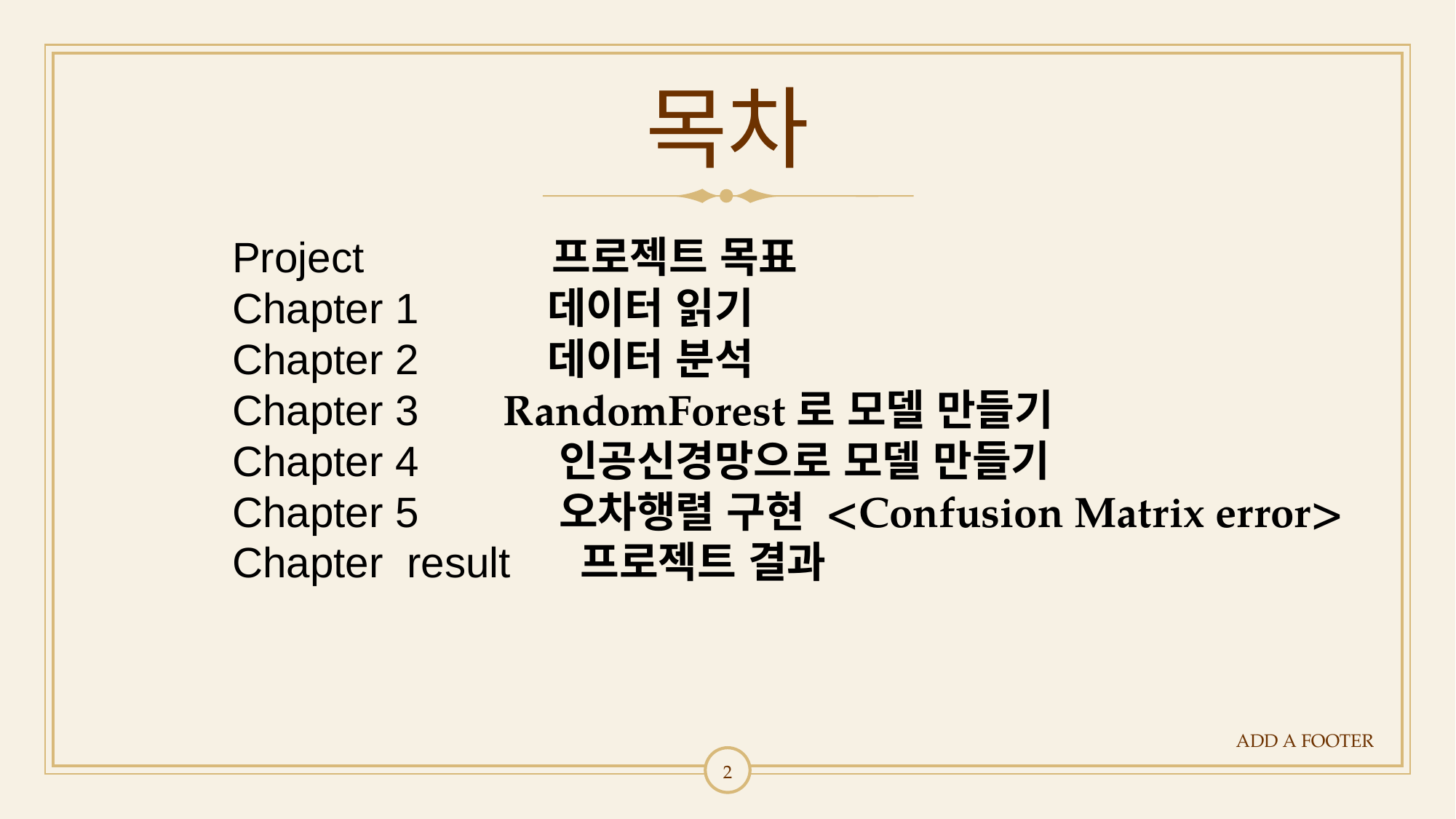

# 목차
Project               프로젝트 목표
Chapter 1          데이터 읽기
Chapter 2          데이터 분석
Chapter 3        RandomForest로 모델 만들기
Chapter 4           인공신경망으로 모델 만들기
Chapter 5           오차행렬 구현 <Confusion Matrix error>
Chapter  result     프로젝트 결과
ADD A FOOTER
2